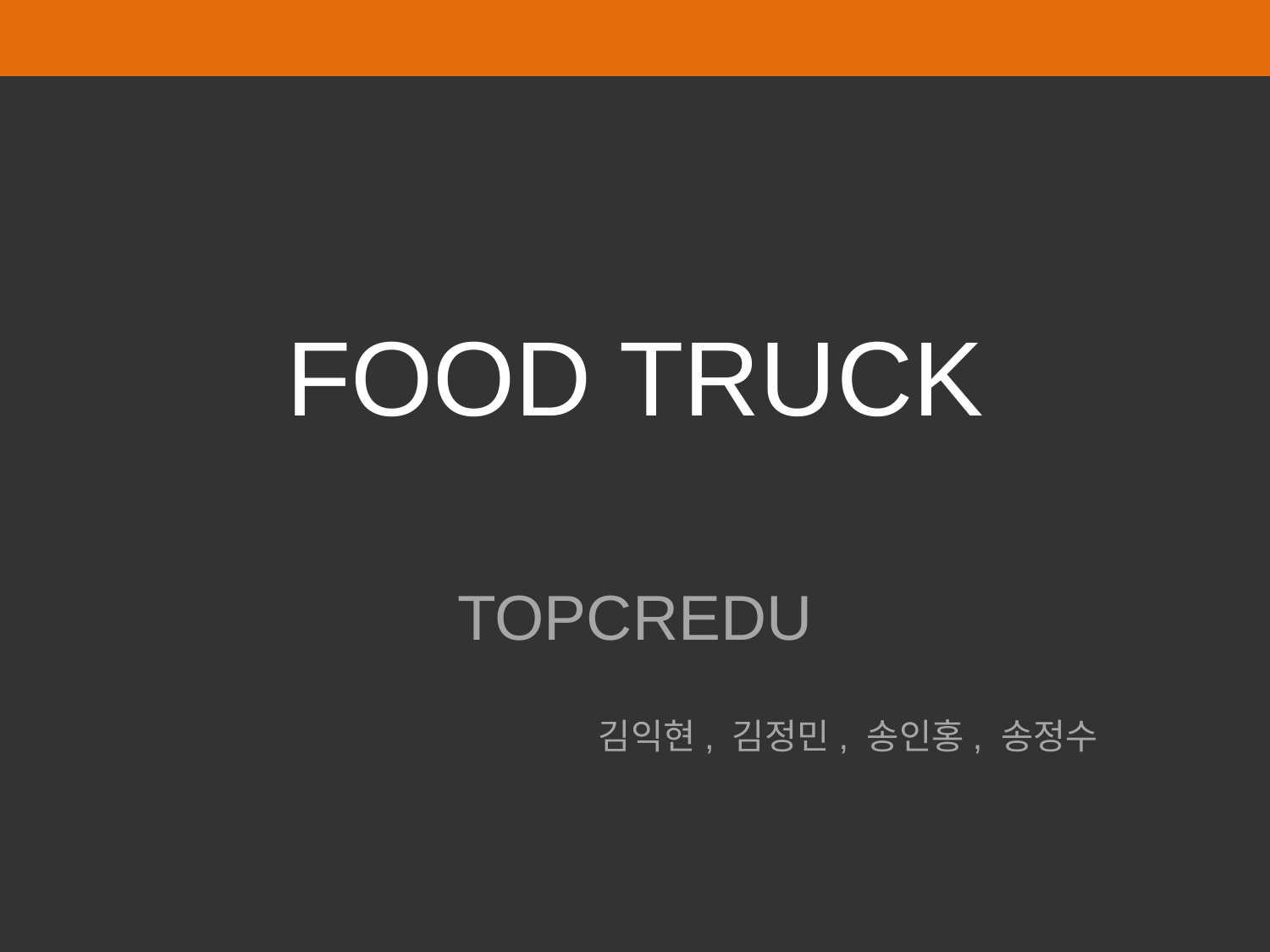

# FOOD TRUCK
TOPCREDU

김익현, 김정민, 송인홍, 송정수